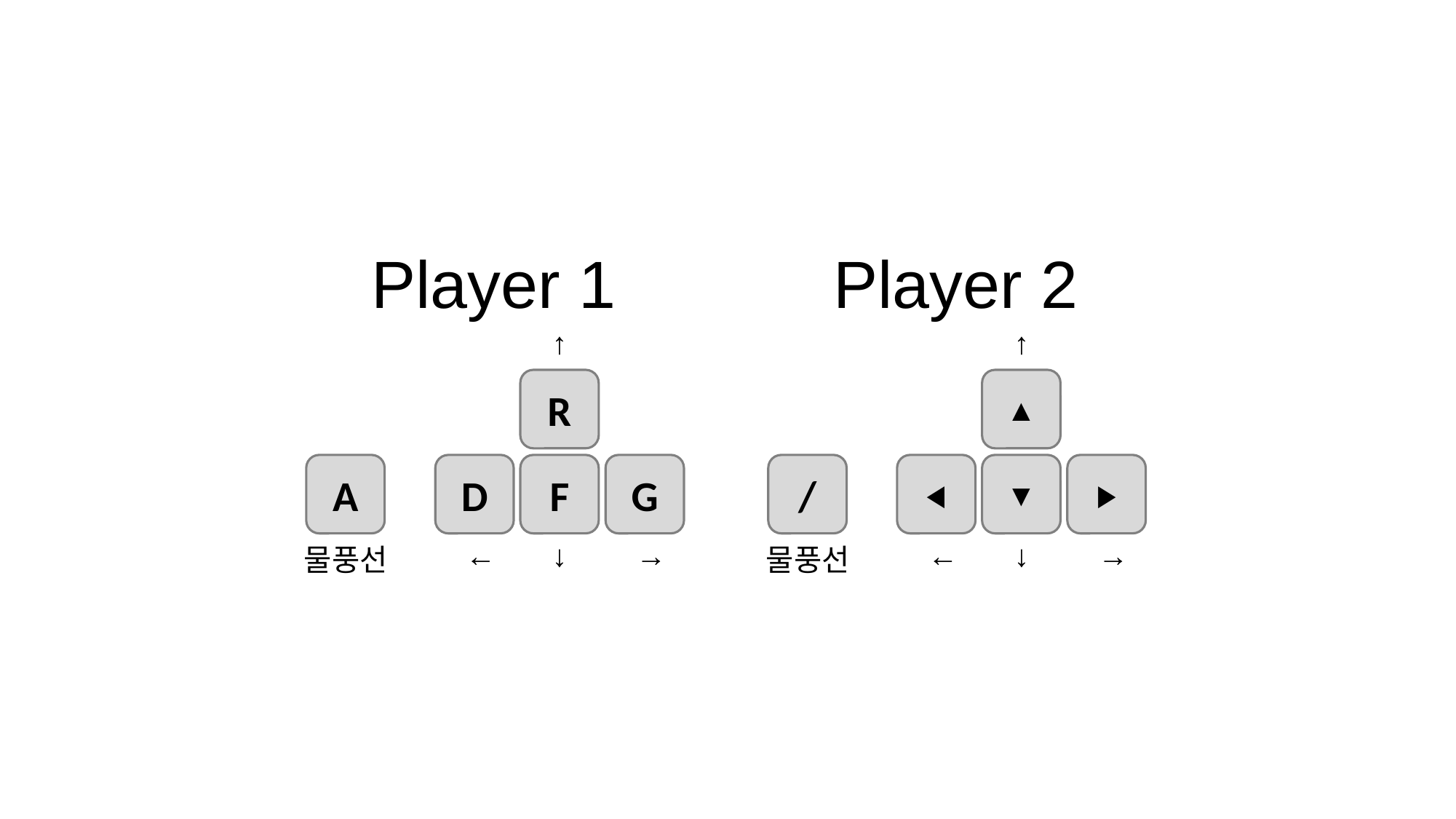

Player 1
↑
R
A
D
F
G
←
↓
→
물풍선
Player 2
↑
/
←
↓
→
물풍선
▲
◀
▼
▶